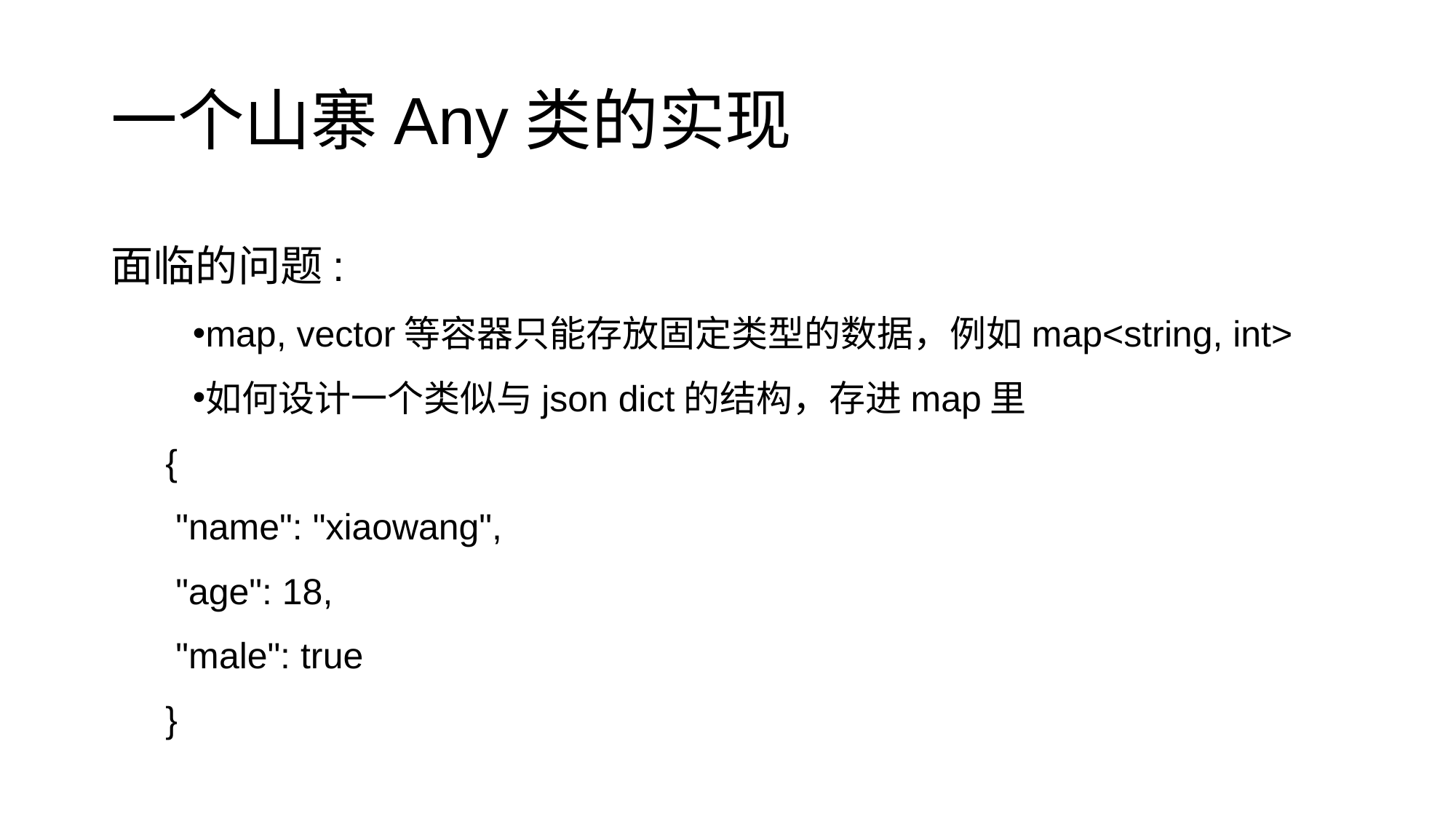

# 一个山寨Any类的实现
面临的问题:
map, vector等容器只能存放固定类型的数据，例如map<string, int>
如何设计一个类似与json dict的结构，存进map里
{
 "name": "xiaowang",
 "age": 18,
 "male": true
}